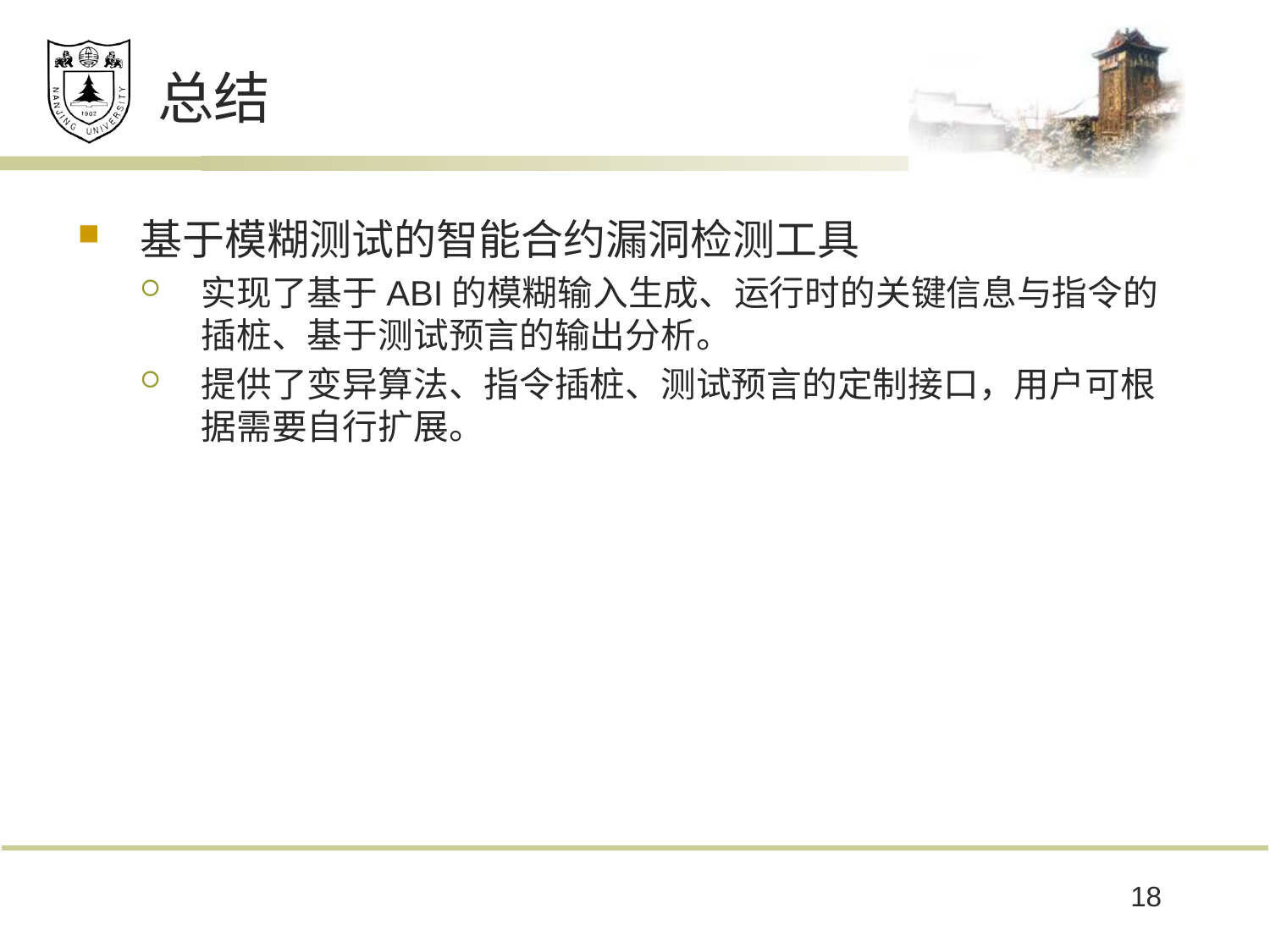

# 总结
基于模糊测试的智能合约漏洞检测工具
实现了基于ABI的模糊输入生成、运行时的关键信息与指令的插桩、基于测试预言的输出分析。
提供了变异算法、指令插桩、测试预言的定制接口，用户可根据需要自行扩展。
18